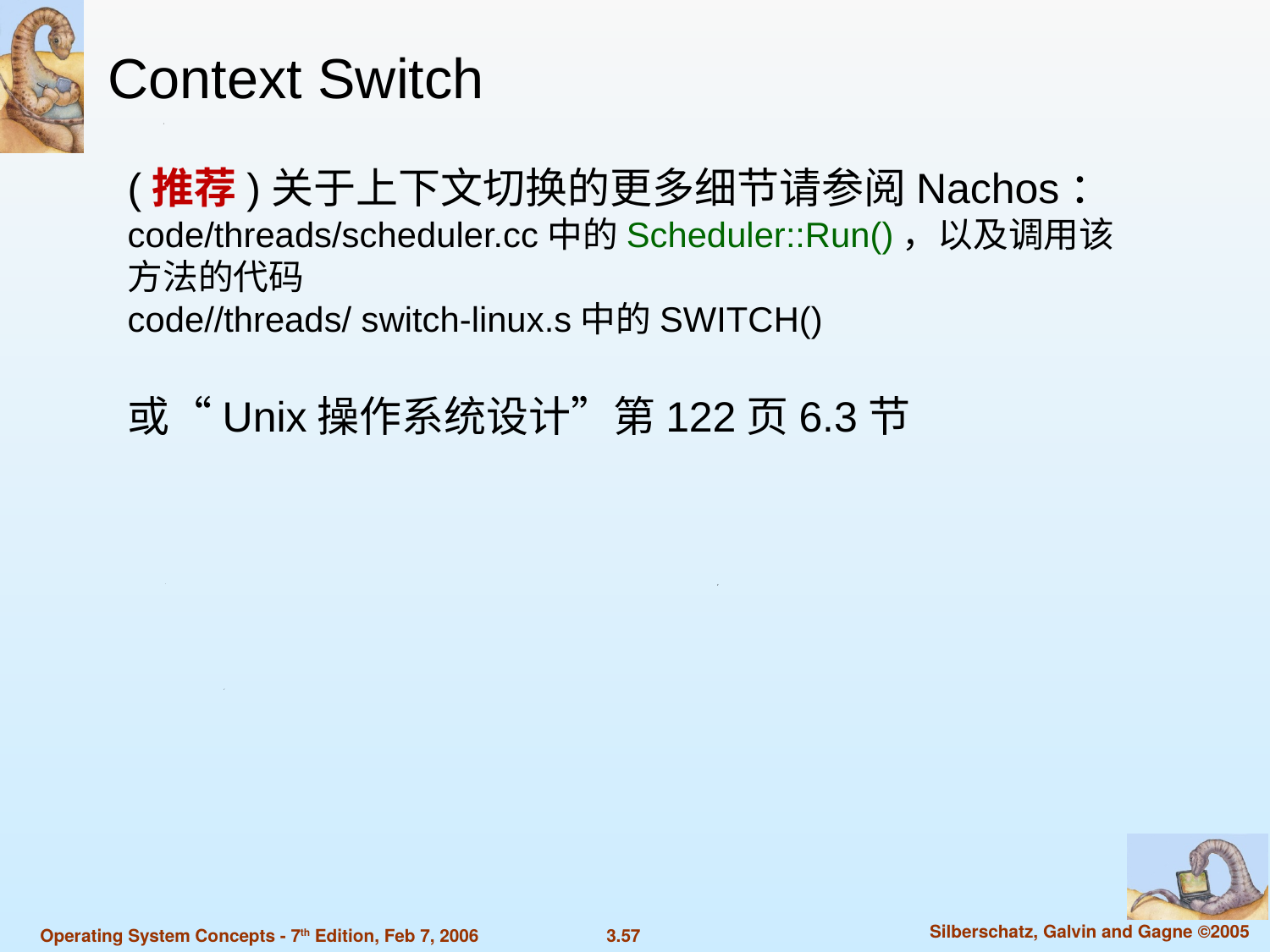

Context Switch
(推荐)关于上下文切换的更多细节请参阅Nachos：
code/threads/scheduler.cc中的Scheduler::Run()，以及调用该方法的代码
code//threads/ switch-linux.s中的SWITCH()

或“Unix操作系统设计”第122页6.3节